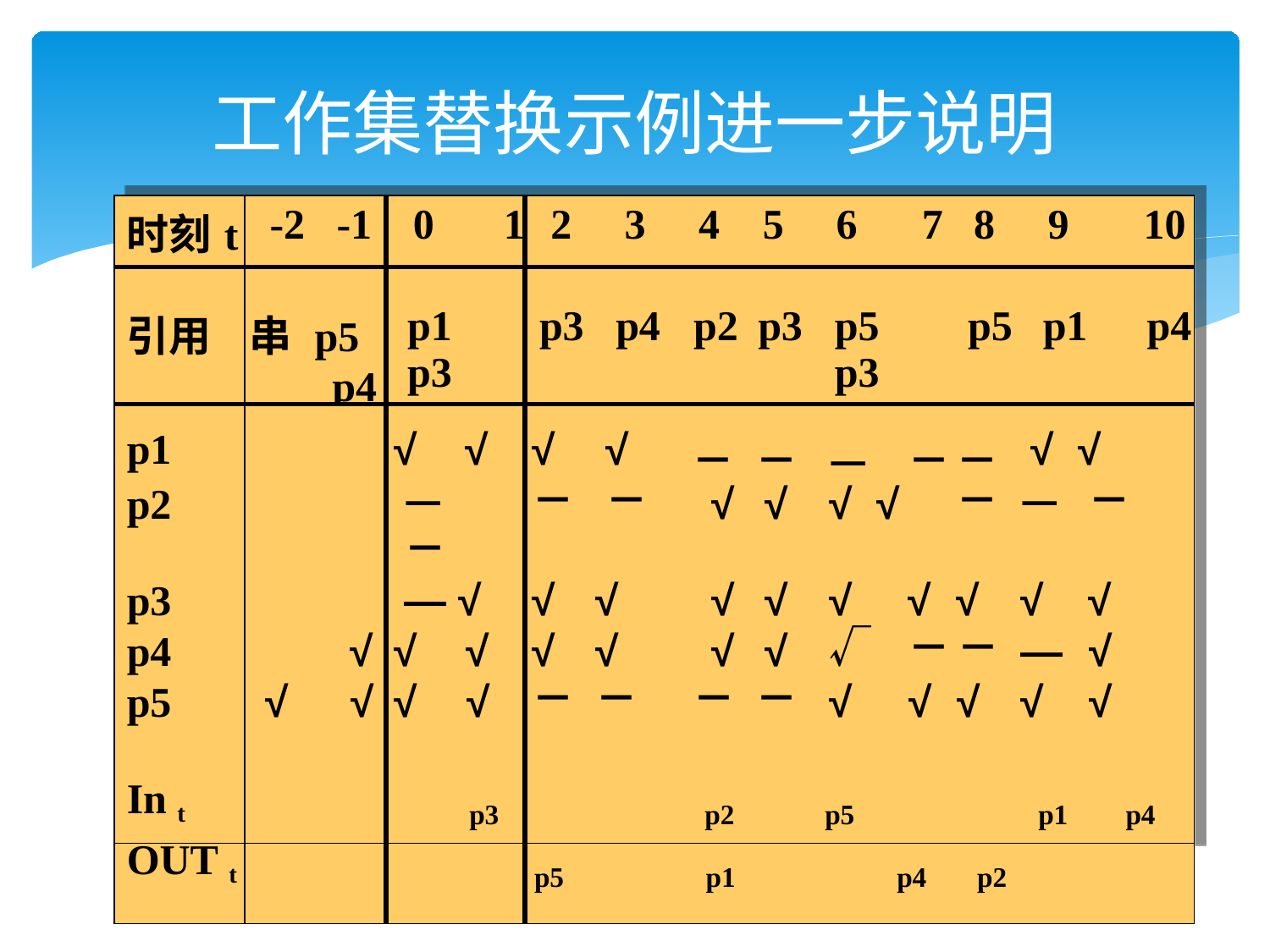

# 工作集替换示例进一步说明

| 时刻t | -2 -1 | 0 1 | 2 | 3 | 4 | 5 | 6 7 | 8 | 9 10 |
| --- | --- | --- | --- | --- | --- | --- | --- | --- | --- |
| 引用 | 串 p5 p4 | p1 p3 | p3 | p4 | p2 | p3 | p5 p3 | p5 | p1 p4 |
| p1 |  | √ √ | √ | √ | － | － | — － | － | √ √ |
| p2 |  | — － | － | － | √ | √ | √ √ | － | — － |
| p3 |  | — √ | √ | √ | √ | √ | √ √ | √ | √ √ |
| p4 | √ | √ √ | √ | √ | √ | √ | √ － | － | — √ |
| p5 | √ √ | √ √ | － | － | － | － | √ √ | √ | √ √ |
| In t |  | p3 |  |  | p2 |  | p5 |  | p1 p4 |
| OUT t |  |  | p5 |  | p1 |  | p4 | p2 |  |